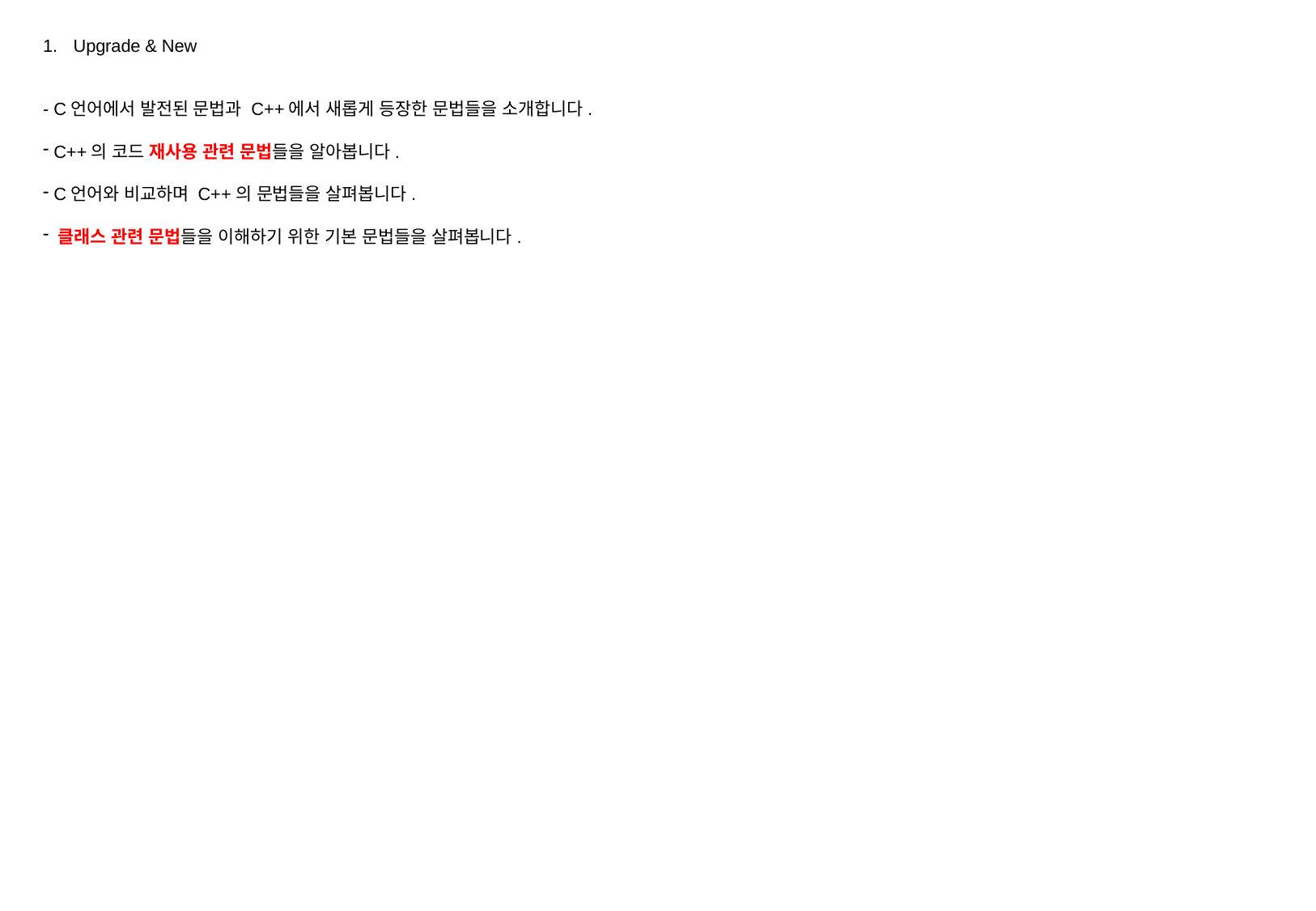

Upgrade & New

- C언어에서 발전된 문법과 C++에서 새롭게 등장한 문법들을 소개합니다.

 C++의 코드 재사용 관련 문법들을 알아봅니다.

 C언어와 비교하며 C++의 문법들을 살펴봅니다.

 클래스 관련 문법들을 이해하기 위한 기본 문법들을 살펴봅니다.